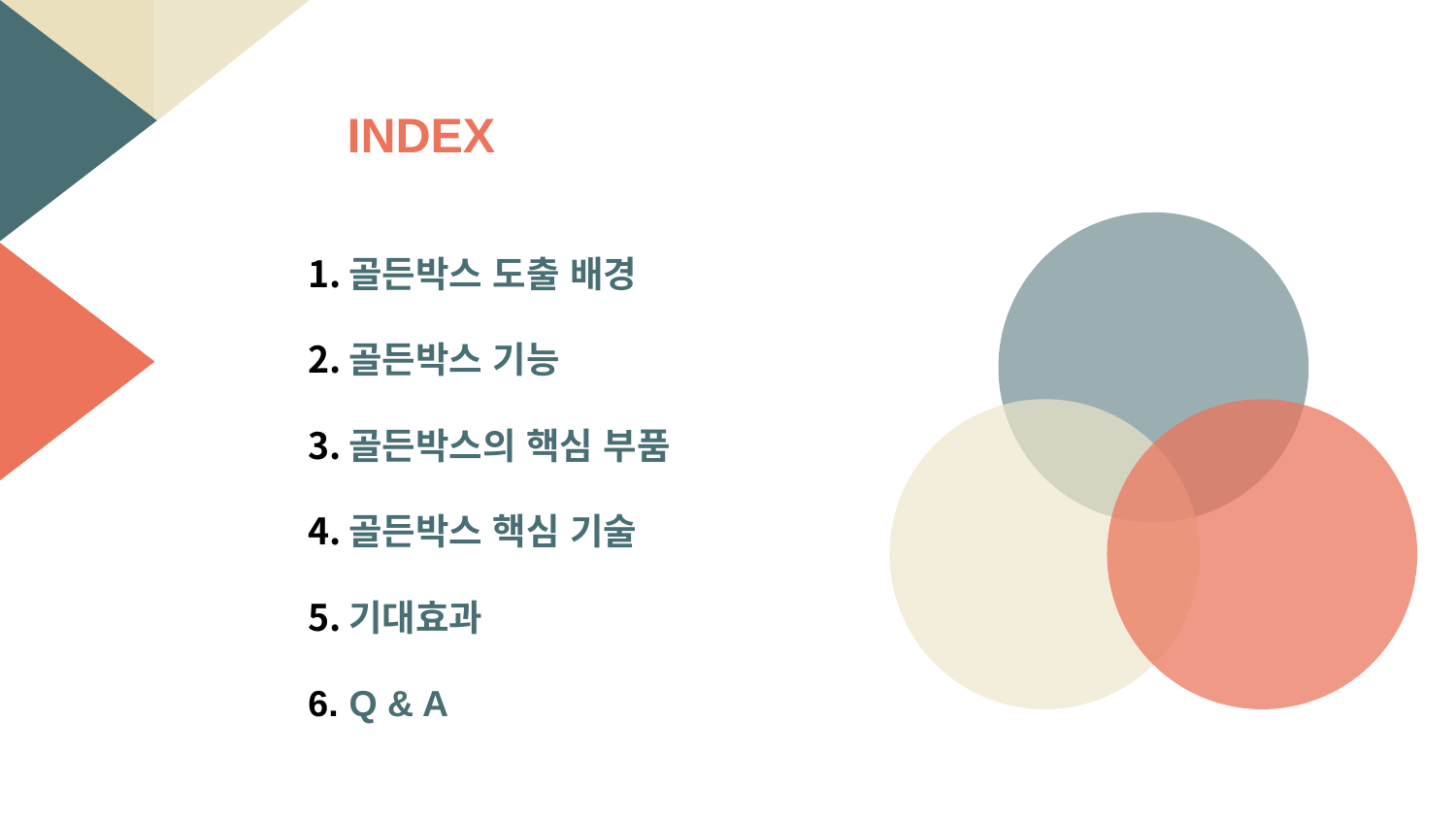

INDEX

골든박스 도출 배경
골든박스 기능
골든박스의 핵심 부품
골든박스 핵심 기술
기대효과
Q & A